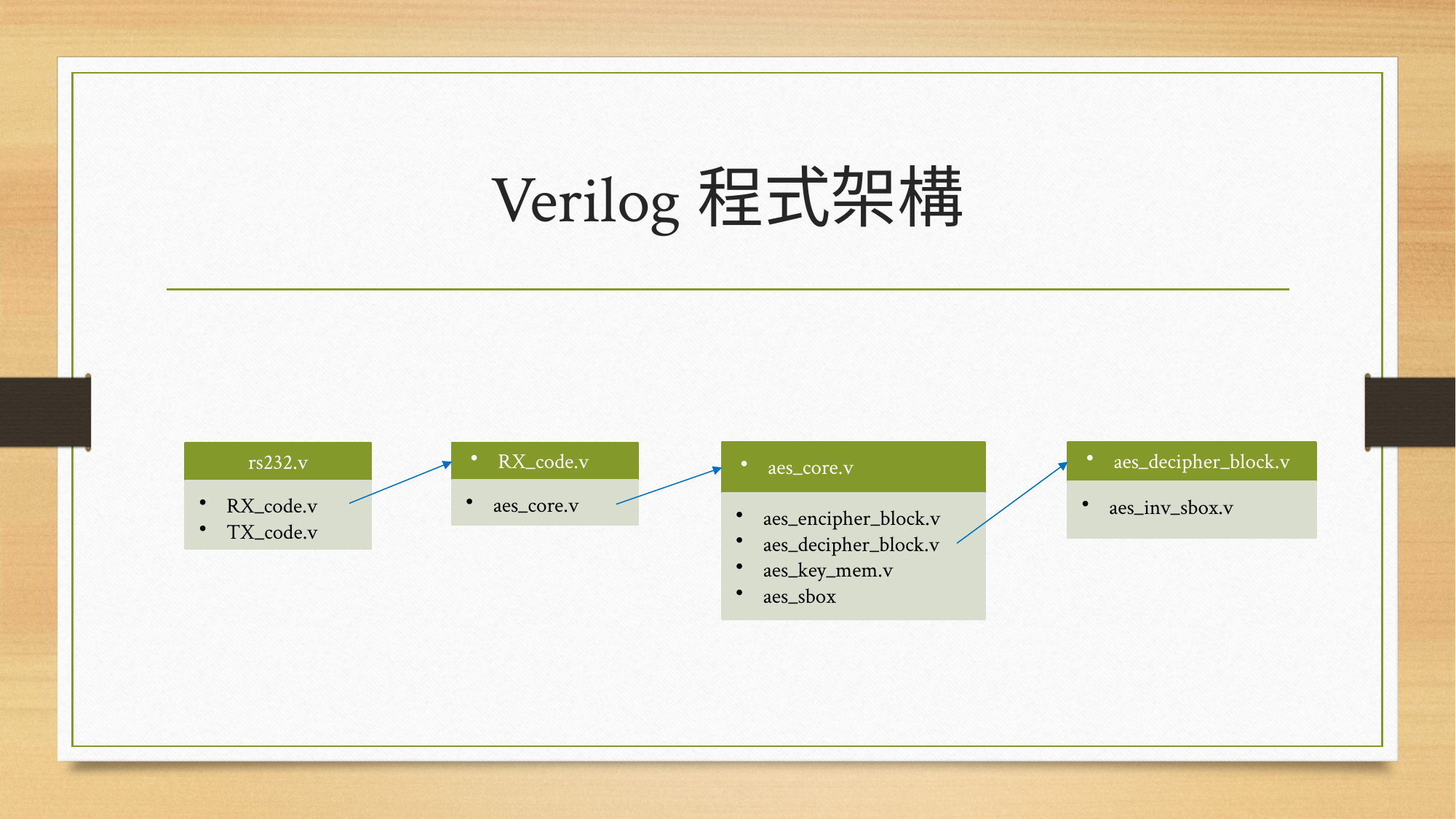

# Verilog程式架構

aes_core.v

aes_decipher_block.v

RX_code.v

rs232.v

aes_core.v

RX_code.v
TX_code.v

aes_inv_sbox.v

aes_encipher_block.v
aes_decipher_block.v
aes_key_mem.v
aes_sbox